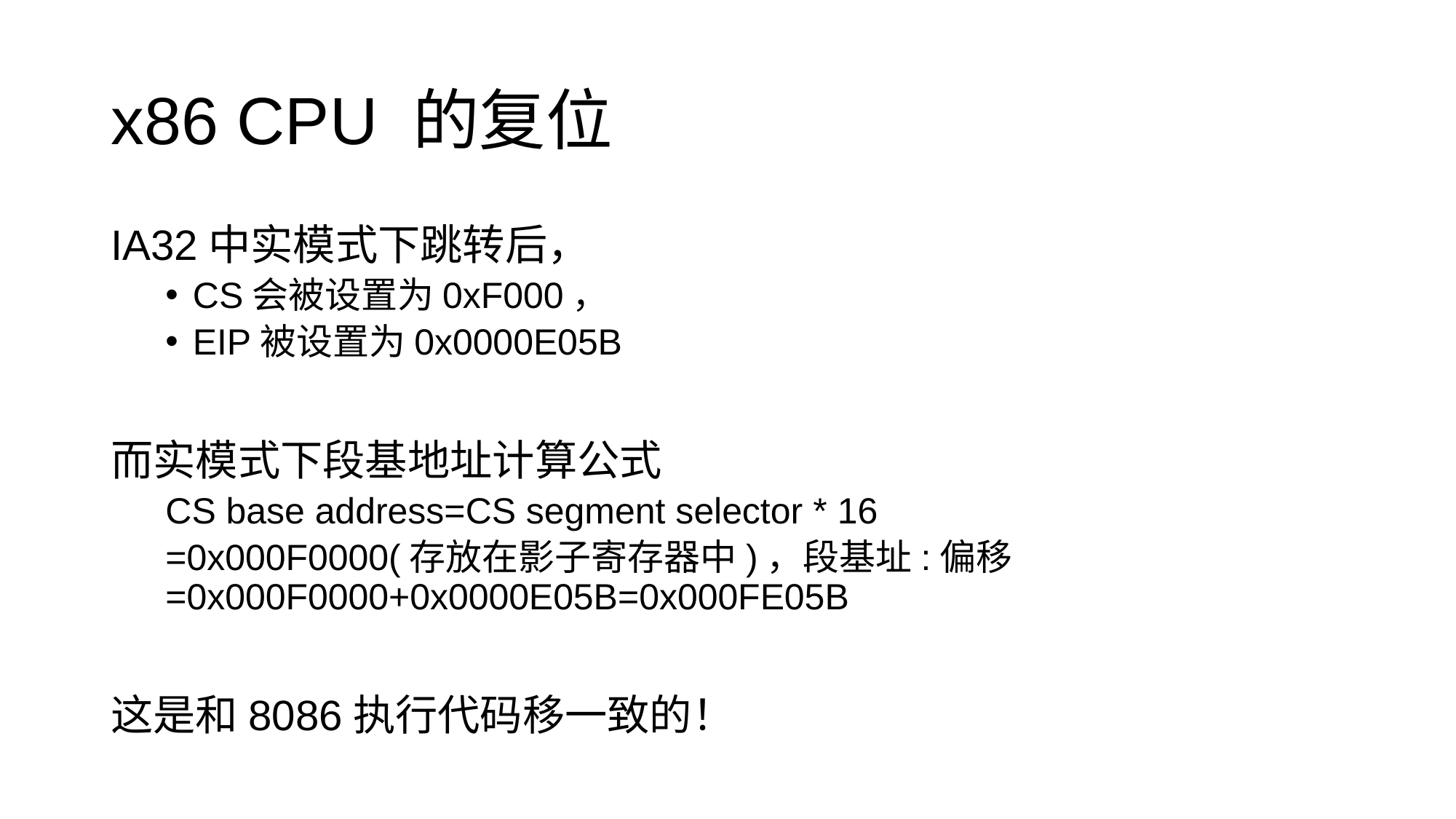

# x86 CPU 的复位
IA32中实模式下跳转后，
CS会被设置为0xF000，
EIP被设置为0x0000E05B

而实模式下段基地址计算公式
CS base address=CS segment selector * 16
=0x000F0000(存放在影子寄存器中)，段基址:偏移=0x000F0000+0x0000E05B=0x000FE05B

这是和8086执行代码移一致的！